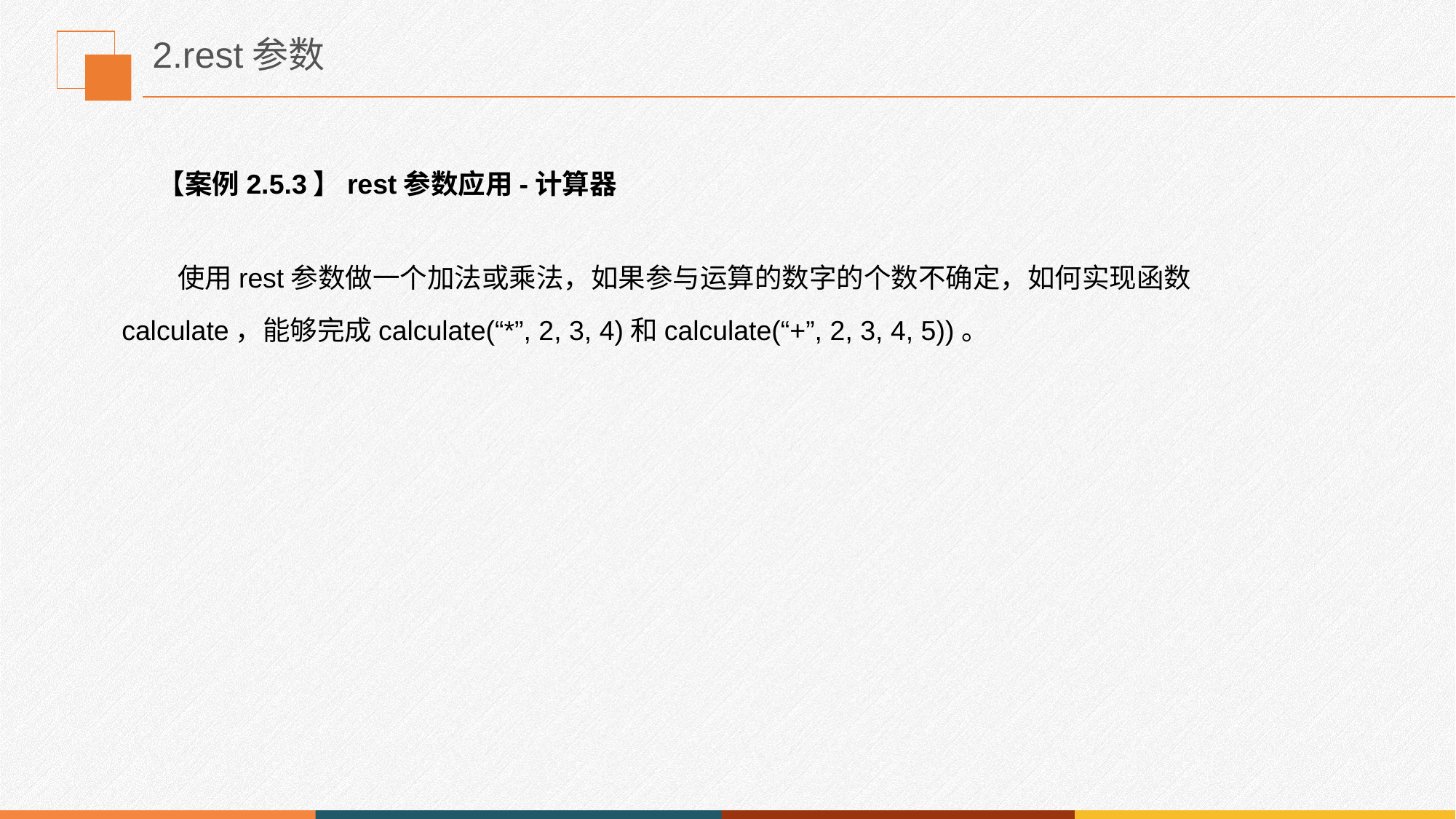

# 2.rest参数
【案例2.5.3】rest参数应用-计算器
        使用rest参数做一个加法或乘法，如果参与运算的数字的个数不确定，如何实现函数calculate，能够完成calculate(“*”, 2, 3, 4)和calculate(“+”, 2, 3, 4, 5))。